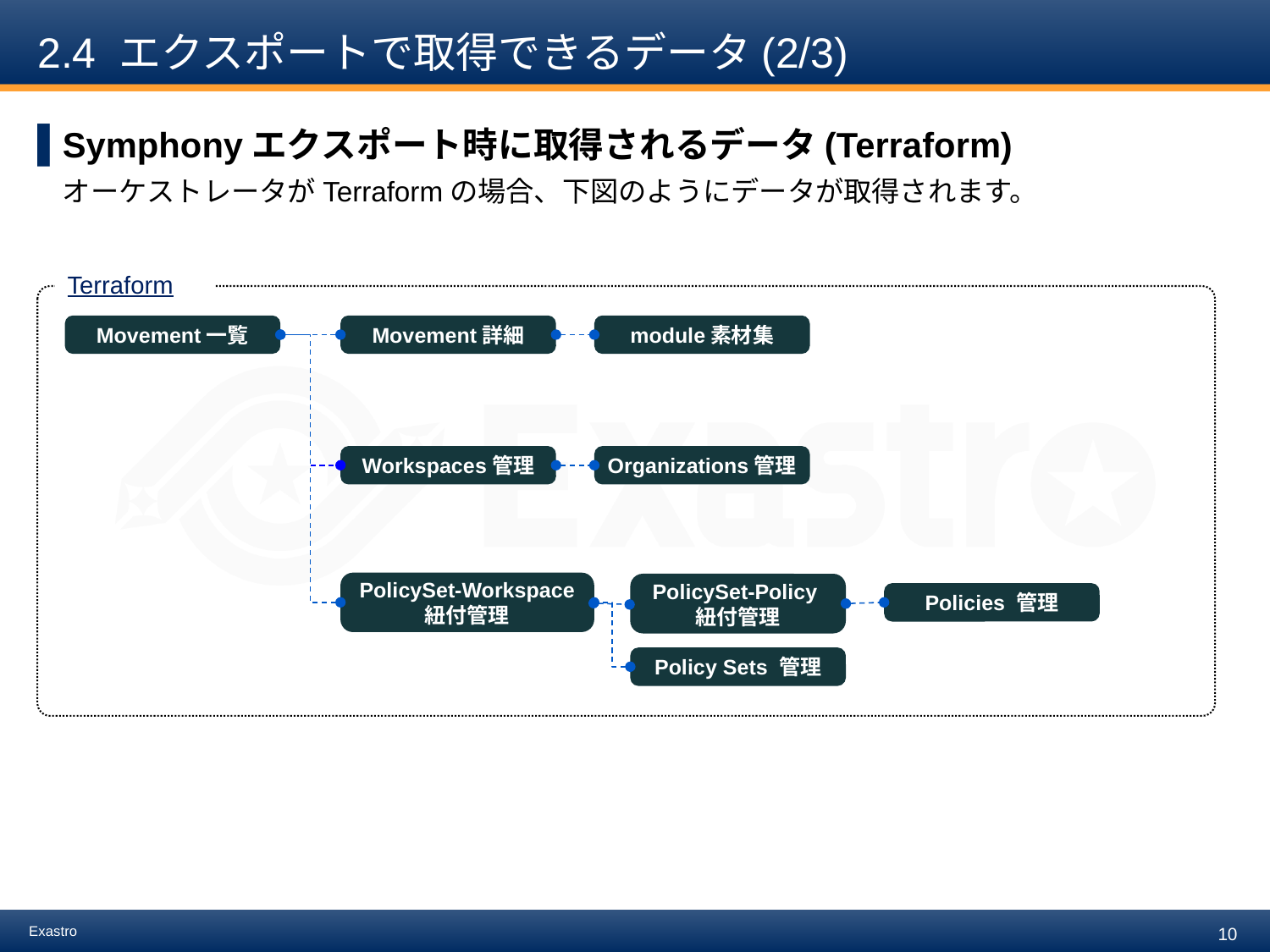

# 2.4 エクスポートで取得できるデータ(2/3)
Symphonyエクスポート時に取得されるデータ(Terraform)
オーケストレータがTerraformの場合、下図のようにデータが取得されます。
Terraform

Movement詳細
module素材集
Movement一覧
Workspaces管理
Organizations管理
PolicySet-Workspace
紐付管理
PolicySet-Policy
紐付管理
Policies 管理
Policy Sets 管理